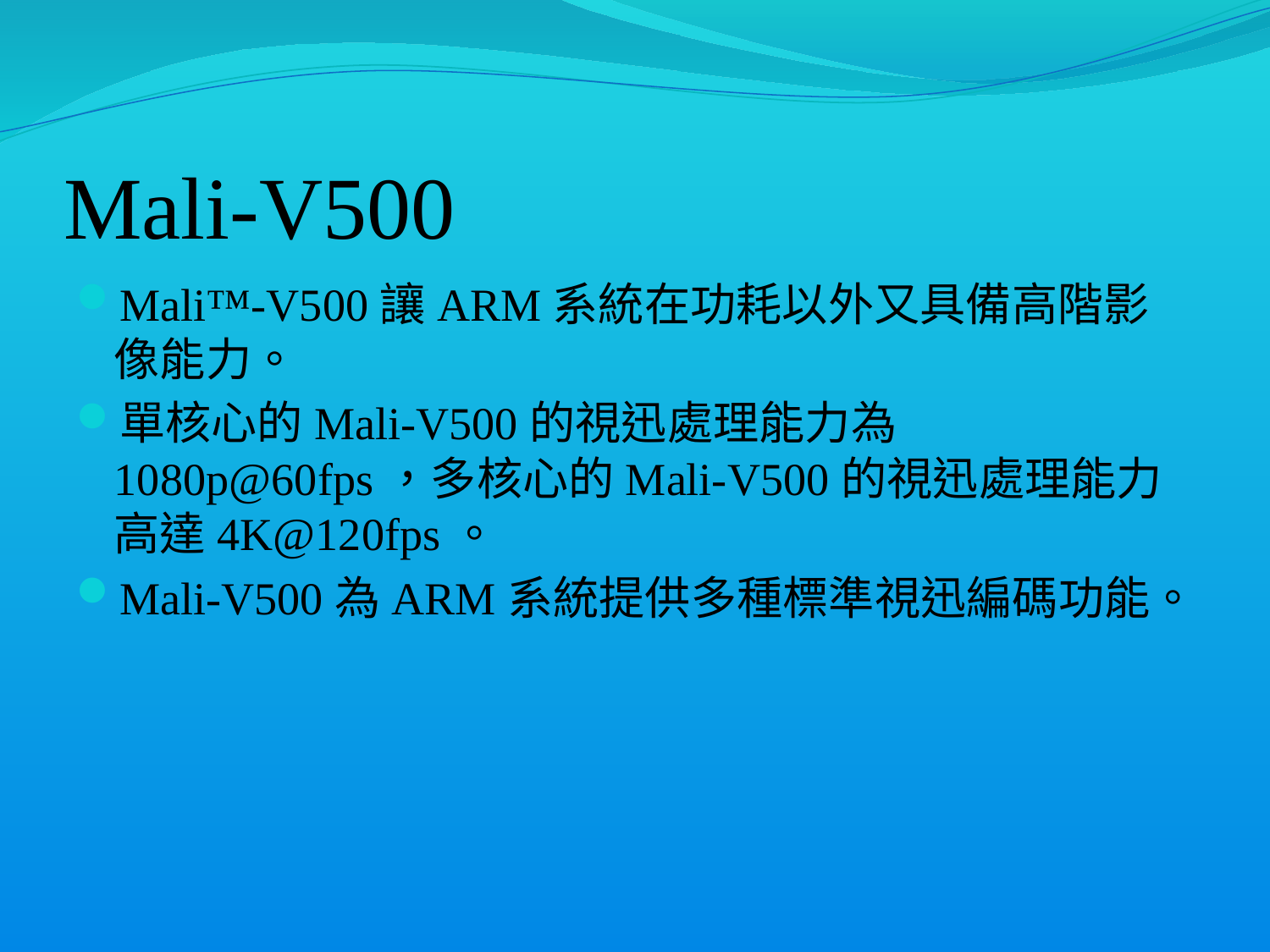

# Mali-V500
Mali™-V500讓ARM系統在功耗以外又具備高階影像能力。
單核心的Mali-V500的視迅處理能力為1080p@60fps，多核心的Mali-V500的視迅處理能力高達4K@120fps。
Mali-V500為ARM系統提供多種標準視迅編碼功能。